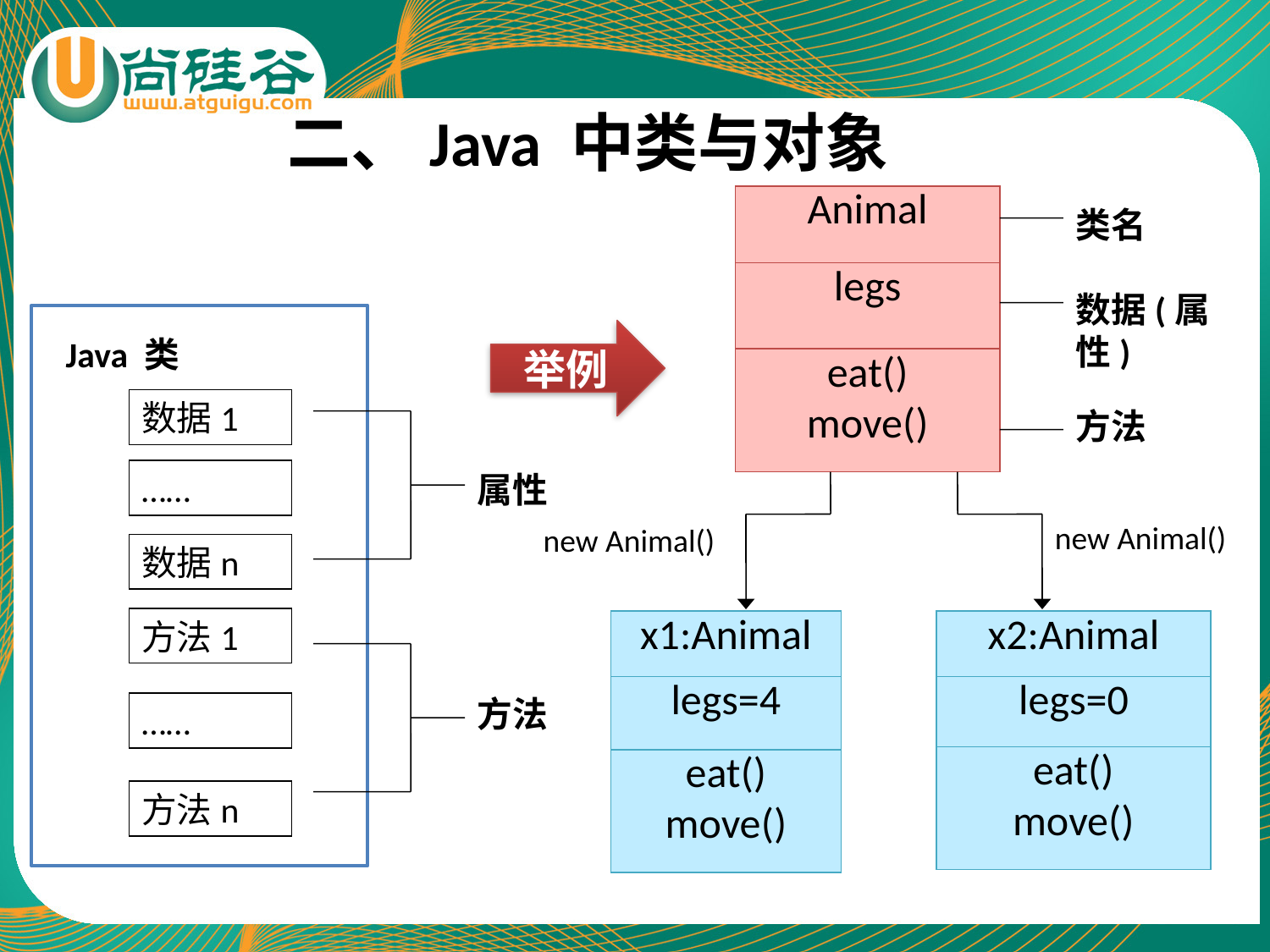

二、Java 中类与对象
| Animal |
| --- |
| legs |
| eat() move() |
类名

数据(属性)

Java 类
数据1

……
属性

数据n

方法1

方法
……

方法n

举例
方法

new Animal()
new Animal()

| x1:Animal |
| --- |
| legs=4 |
| eat() move() |
| x2:Animal |
| --- |
| legs=0 |
| eat() move() |